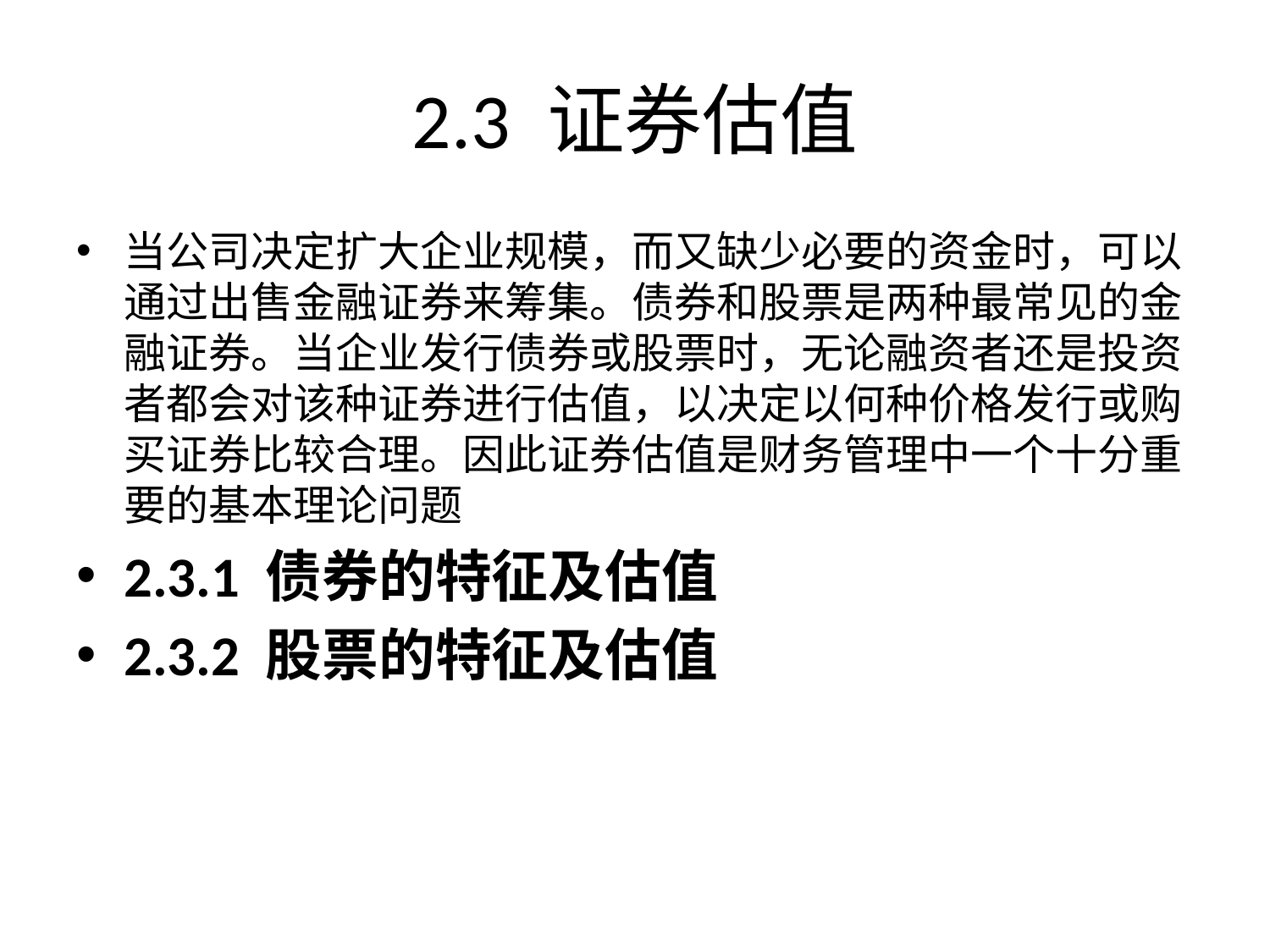

# 2.3 证券估值
当公司决定扩大企业规模，而又缺少必要的资金时，可以通过出售金融证券来筹集。债券和股票是两种最常见的金融证券。当企业发行债券或股票时，无论融资者还是投资者都会对该种证券进行估值，以决定以何种价格发行或购买证券比较合理。因此证券估值是财务管理中一个十分重要的基本理论问题
2.3.1 债券的特征及估值
2.3.2 股票的特征及估值